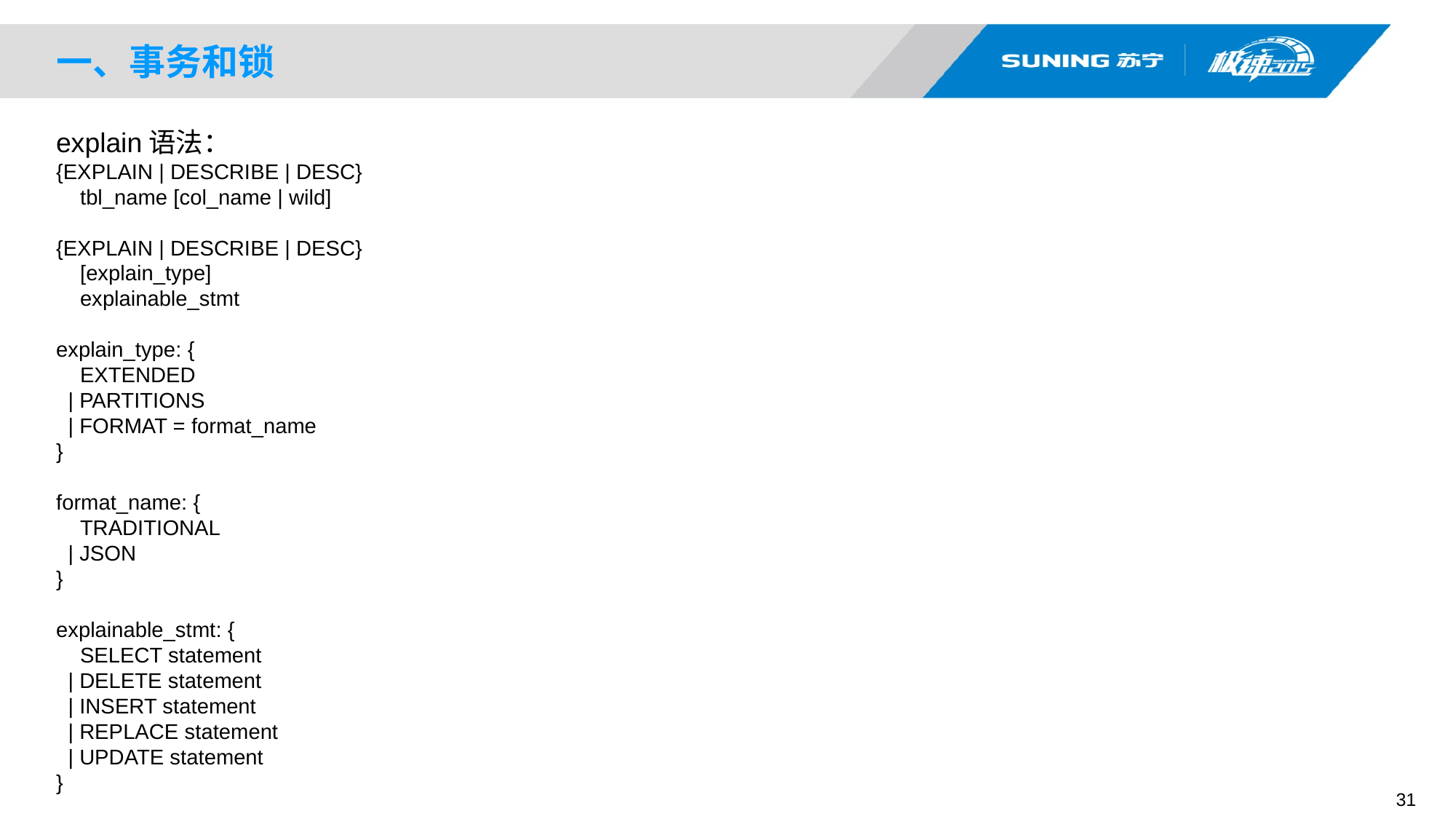

# 一、事务和锁
explain语法：
{EXPLAIN | DESCRIBE | DESC}
    tbl_name [col_name | wild]

{EXPLAIN | DESCRIBE | DESC}
    [explain_type]
    explainable_stmt

explain_type: {
    EXTENDED
  | PARTITIONS
  | FORMAT = format_name
}

format_name: {
    TRADITIONAL
  | JSON
}

explainable_stmt: {
    SELECT statement
  | DELETE statement
  | INSERT statement
  | REPLACE statement
  | UPDATE statement
}